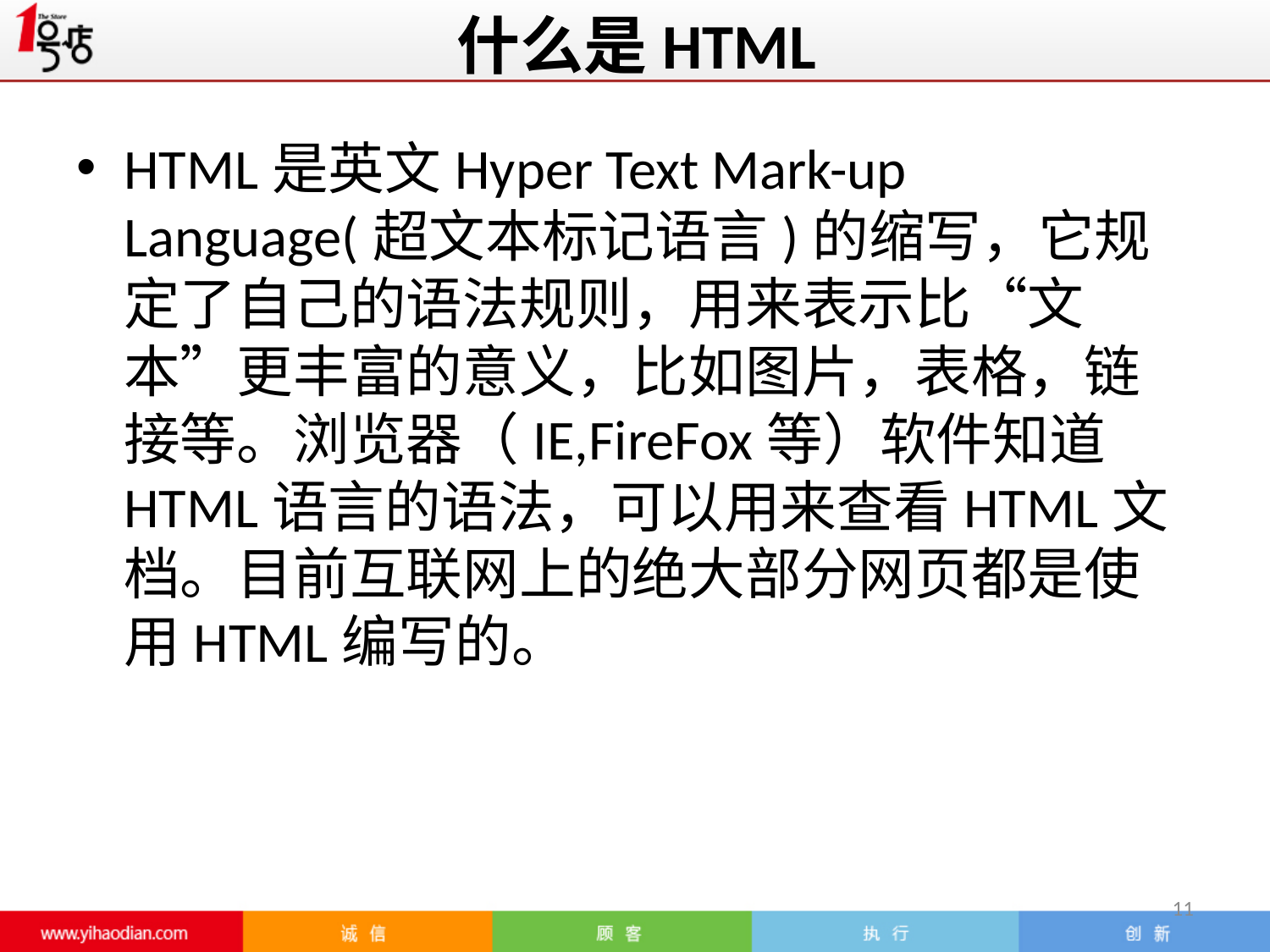

# 什么是HTML
HTML是英文Hyper Text Mark-up Language(超文本标记语言)的缩写，它规定了自己的语法规则，用来表示比“文本”更丰富的意义，比如图片，表格，链接等。浏览器（IE,FireFox等）软件知道HTML语言的语法，可以用来查看HTML文档。目前互联网上的绝大部分网页都是使用HTML编写的。

11